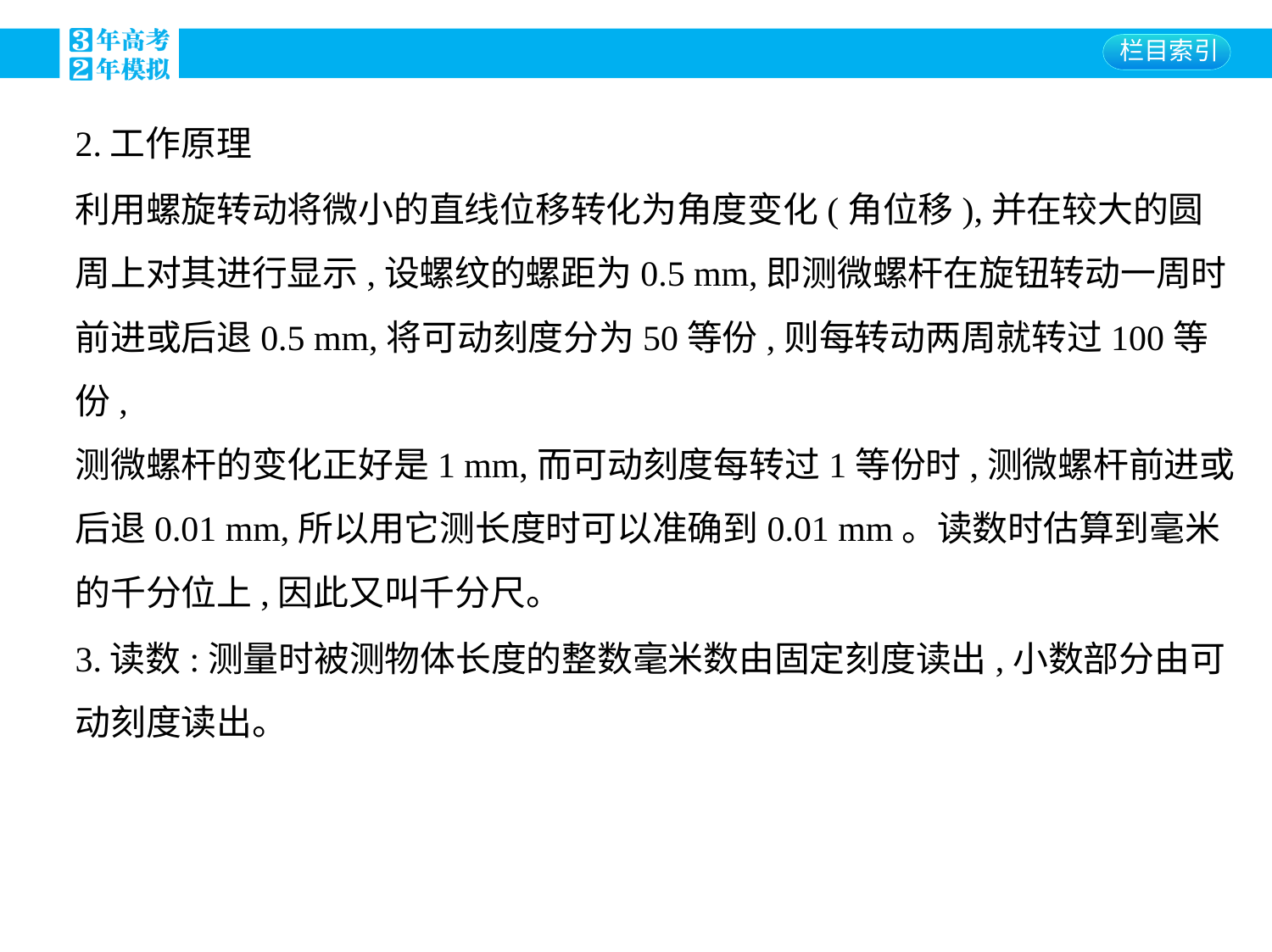

2.工作原理
利用螺旋转动将微小的直线位移转化为角度变化(角位移),并在较大的圆
周上对其进行显示,设螺纹的螺距为0.5 mm,即测微螺杆在旋钮转动一周时
前进或后退0.5 mm,将可动刻度分为50等份,则每转动两周就转过100等份,
测微螺杆的变化正好是1 mm,而可动刻度每转过1等份时,测微螺杆前进或
后退0.01 mm,所以用它测长度时可以准确到0.01 mm。读数时估算到毫米
的千分位上,因此又叫千分尺。
3.读数:测量时被测物体长度的整数毫米数由固定刻度读出,小数部分由可
动刻度读出。